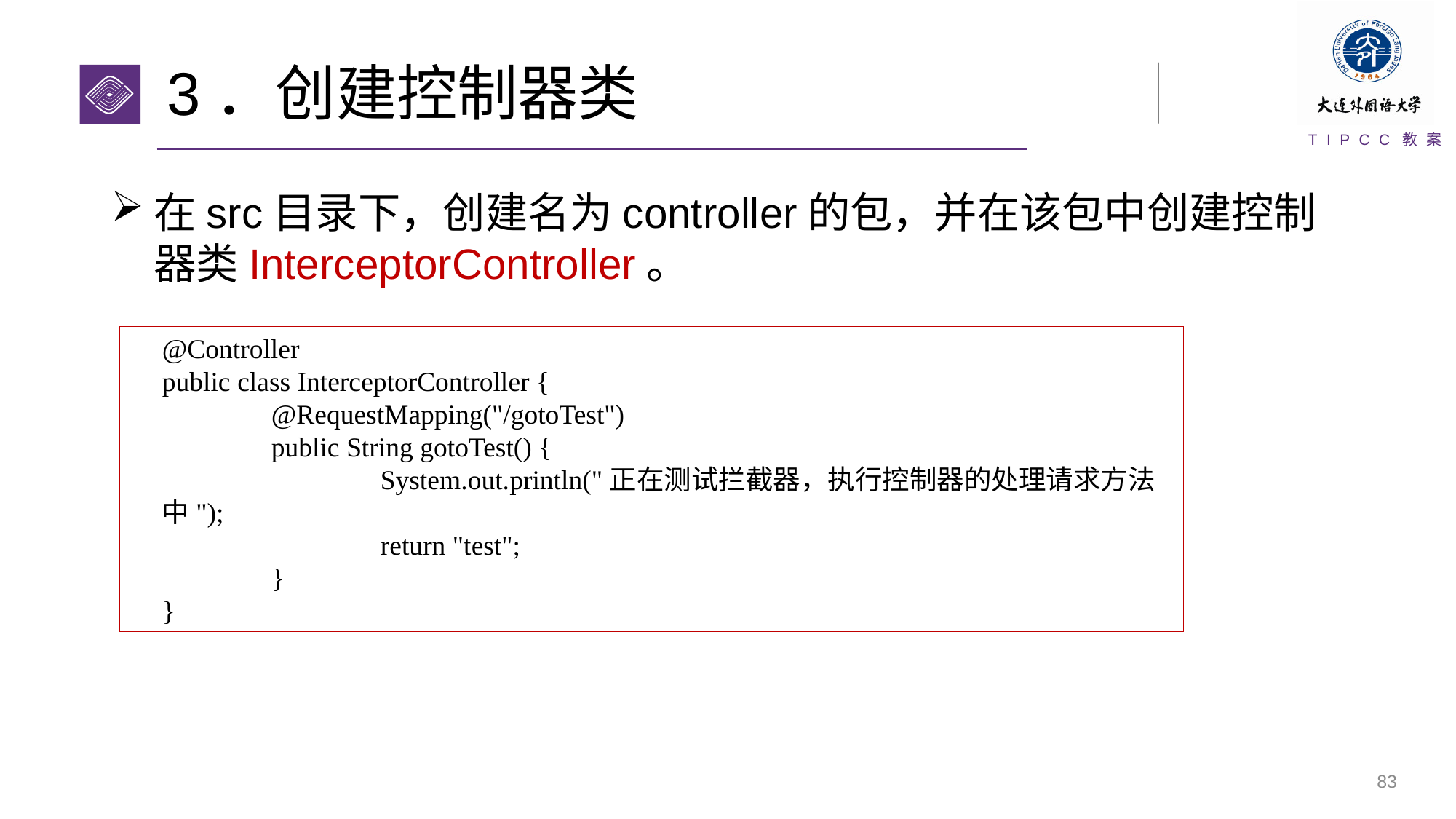

# 3．创建控制器类
在src目录下，创建名为controller的包，并在该包中创建控制器类InterceptorController。
@Controller
public class InterceptorController {
	@RequestMapping("/gotoTest")
	public String gotoTest() {
		System.out.println("正在测试拦截器，执行控制器的处理请求方法中");
		return "test";
	}
}
83